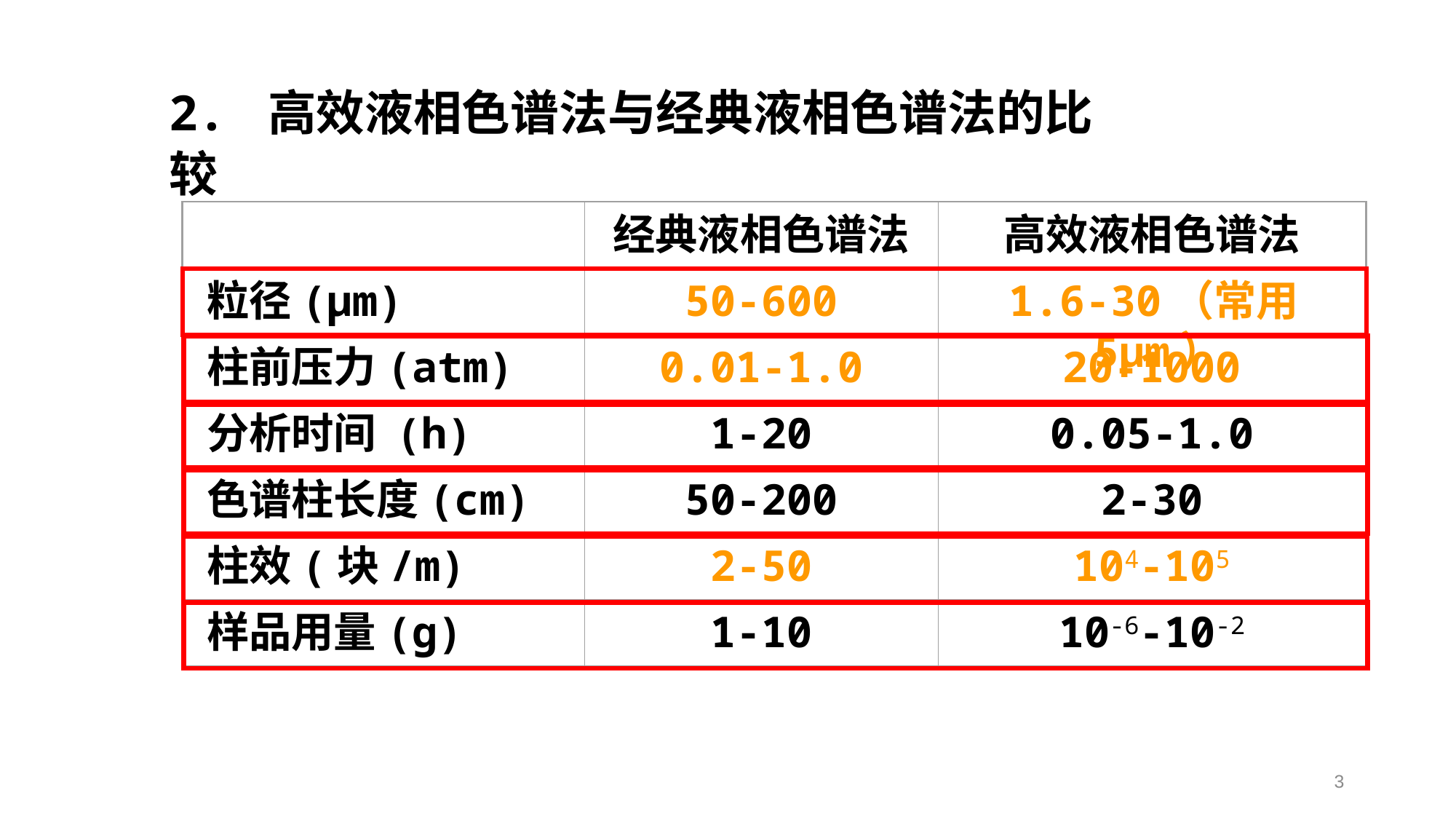

2. 高效液相色谱法与经典液相色谱法的比较

经典液相色谱法

高效液相色谱法

粒径(μm)

50-600

1.6-30（常用5μm）

柱前压力(atm)

0.01-1.0

20-1000

分析时间 (h)

1-20

0.05-1.0

色谱柱长度(cm)

50-200

2-30

柱效(块/m)

2-50

104-105

样品用量(g)

1-10

10-6-10-2

3